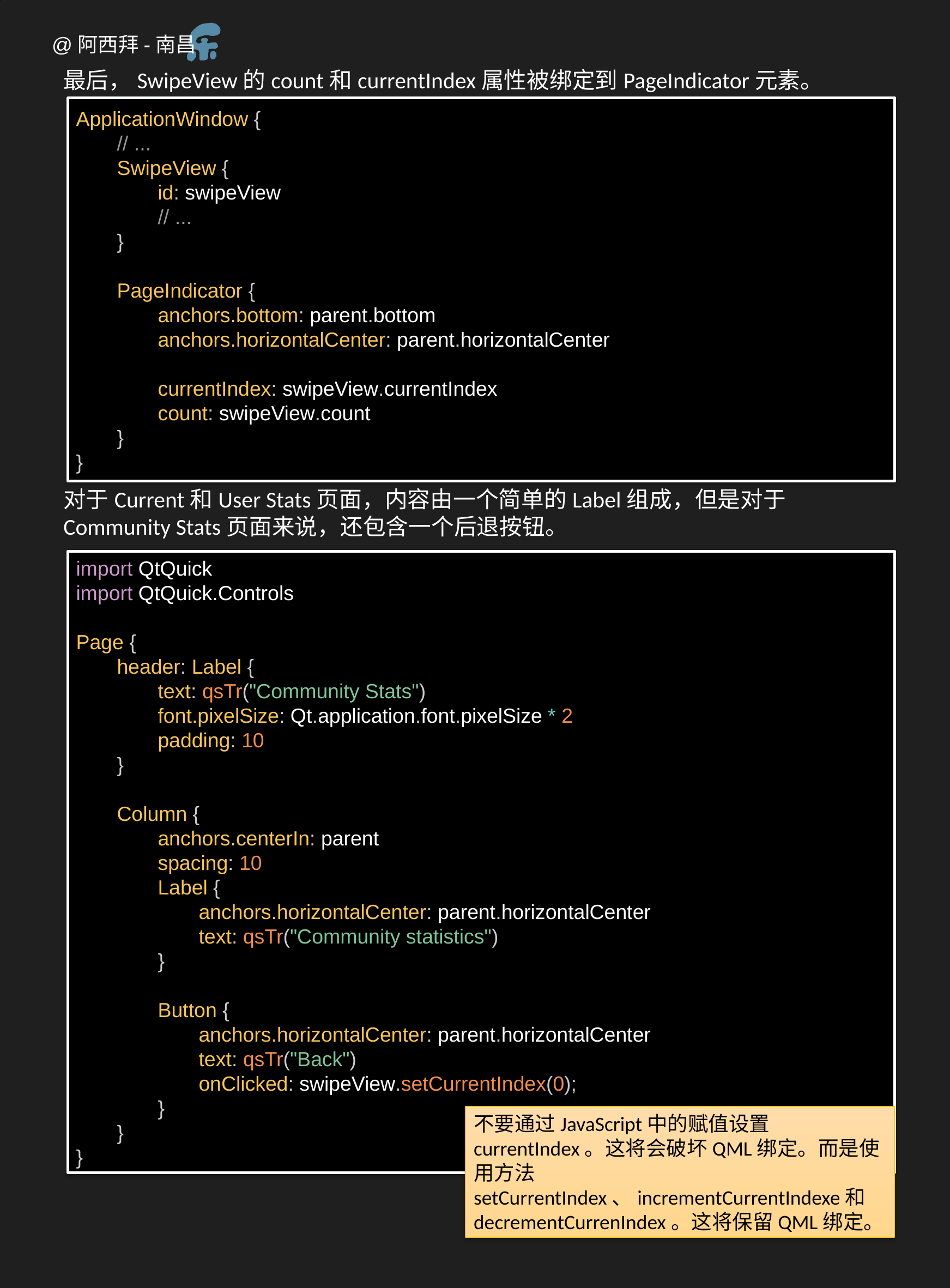

最后，SwipeView的count和currentIndex属性被绑定到PageIndicator元素。
ApplicationWindow {
// ...
SwipeView {
id: swipeView
// ...
}

PageIndicator {
anchors.bottom: parent.bottom
anchors.horizontalCenter: parent.horizontalCenter

currentIndex: swipeView.currentIndex
count: swipeView.count
}
}
对于Current和User Stats页面，内容由一个简单的Label组成，但是对于Community Stats页面来说，还包含一个后退按钮。
import QtQuick
import QtQuick.Controls

Page {
header: Label {
text: qsTr("Community Stats")
font.pixelSize: Qt.application.font.pixelSize * 2
padding: 10
}

Column {
anchors.centerIn: parent
spacing: 10
Label {
anchors.horizontalCenter: parent.horizontalCenter
text: qsTr("Community statistics")
}

Button {
anchors.horizontalCenter: parent.horizontalCenter
text: qsTr("Back")
onClicked: swipeView.setCurrentIndex(0);
}
}
}
不要通过JavaScript中的赋值设置currentIndex。这将会破坏QML绑定。而是使用方法setCurrentIndex、incrementCurrentIndexe和decrementCurrenIndex。这将保留QML绑定。